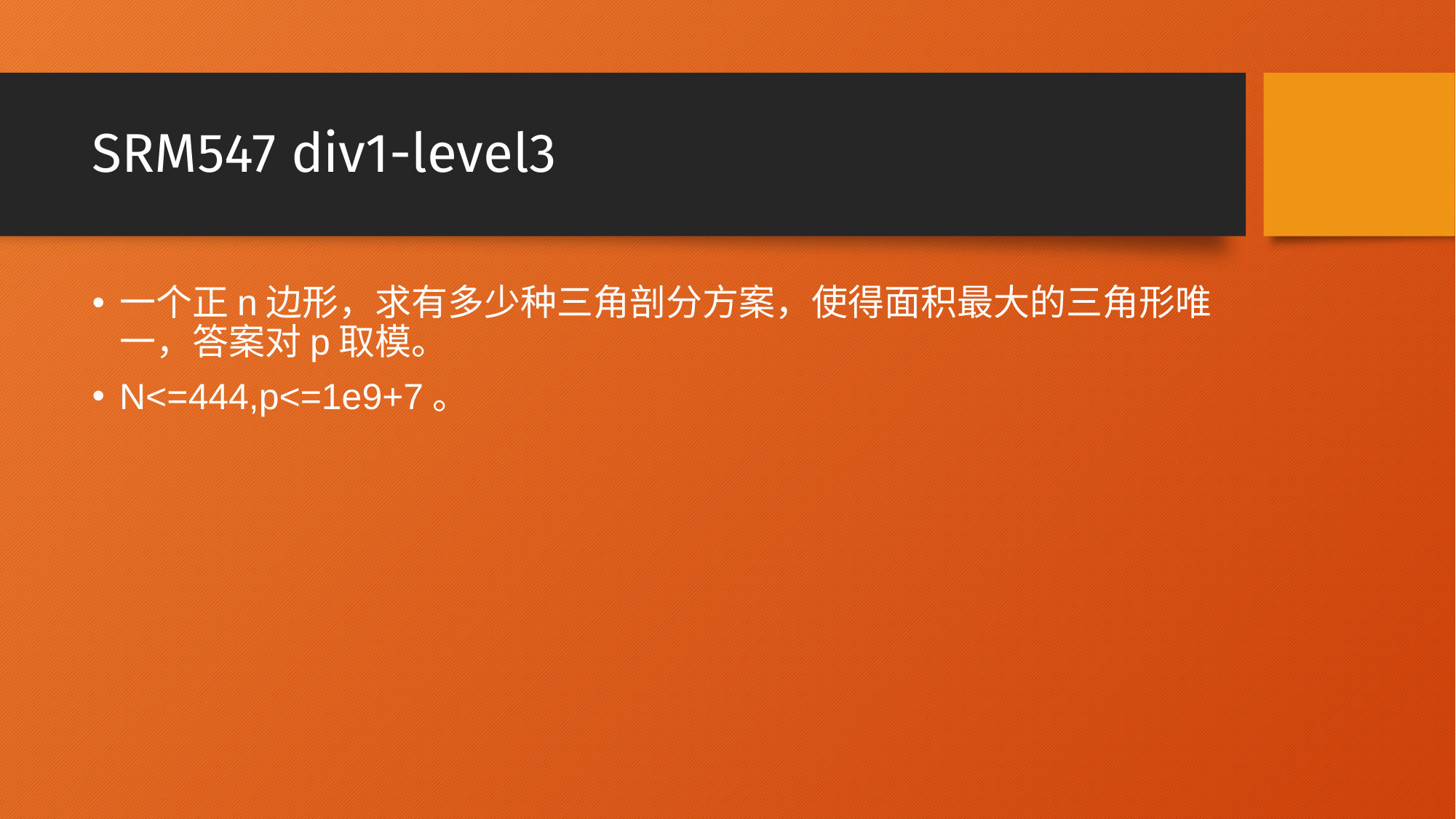

# SRM547 div1-level3
一个正n边形，求有多少种三角剖分方案，使得面积最大的三角形唯一，答案对p取模。
N<=444,p<=1e9+7。